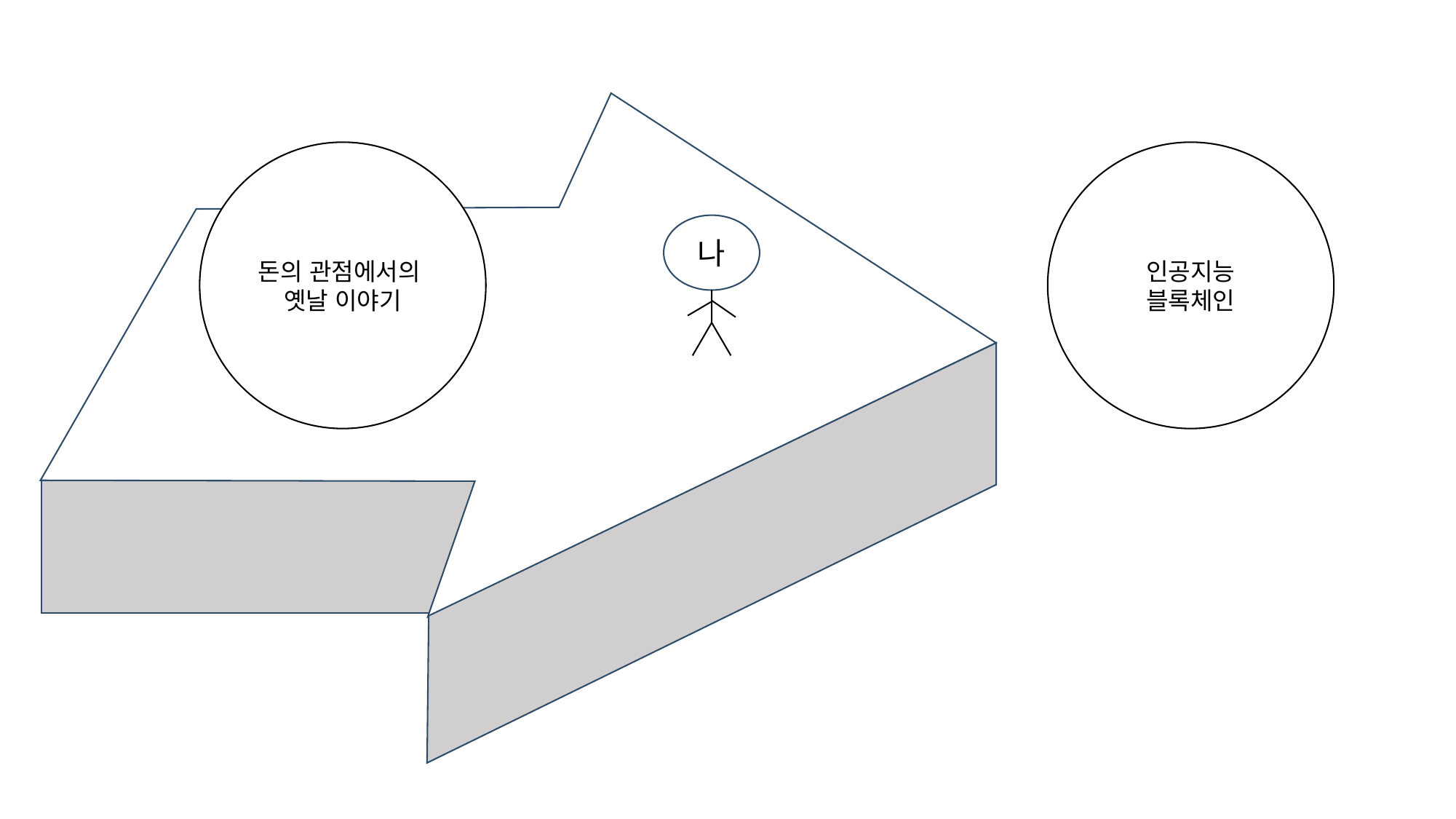

돈의 관점에서의
옛날 이야기
인공지능
블록체인
나